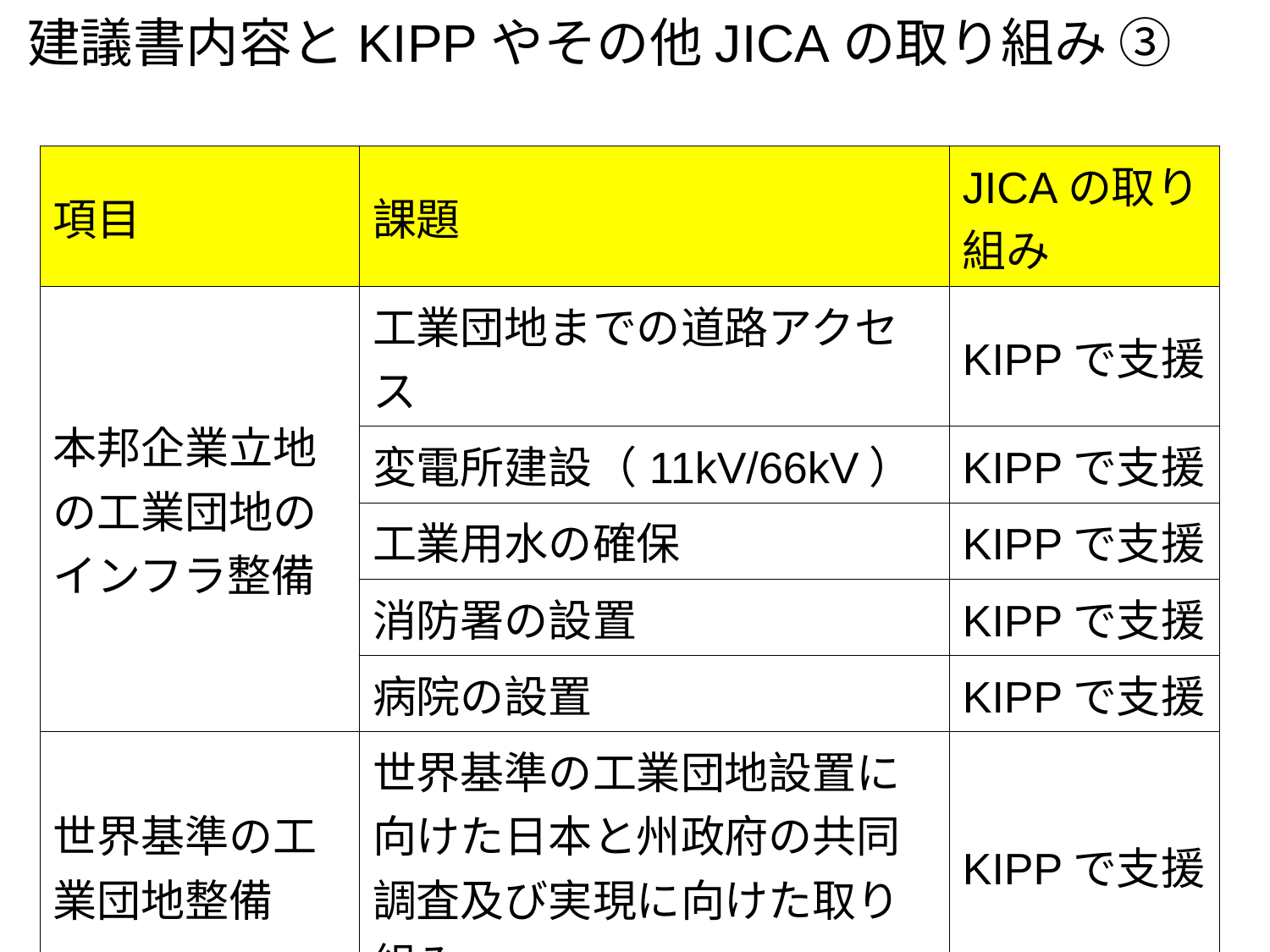

建議書内容とKIPPやその他JICAの取り組み ③
| 項目 | 課題 | JICAの取り組み |
| --- | --- | --- |
| 本邦企業立地の工業団地のインフラ整備 | 工業団地までの道路アクセス | KIPPで支援 |
|  | 変電所建設（11kV/66kV） | KIPPで支援 |
|  | 工業用水の確保 | KIPPで支援 |
|  | 消防署の設置 | KIPPで支援 |
|  | 病院の設置 | KIPPで支援 |
| 世界基準の工業団地整備 | 世界基準の工業団地設置に向けた日本と州政府の共同調査及び実現に向けた取り組み | KIPPで支援 |